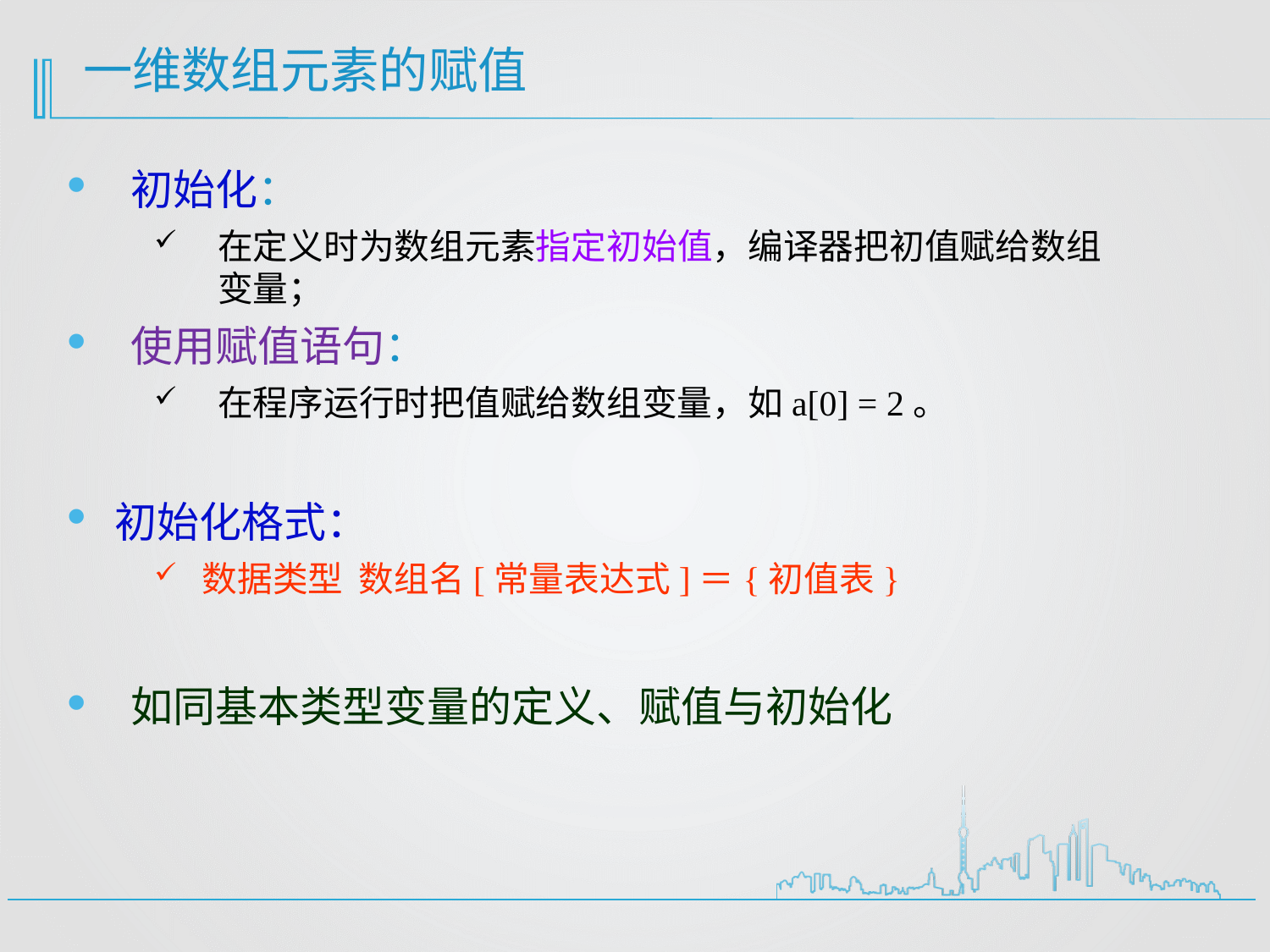

# 一维数组元素的赋值
初始化：
在定义时为数组元素指定初始值，编译器把初值赋给数组变量；
使用赋值语句：
在程序运行时把值赋给数组变量，如a[0] = 2。

初始化格式：
数据类型  数组名[常量表达式]＝{初值表}

如同基本类型变量的定义、赋值与初始化